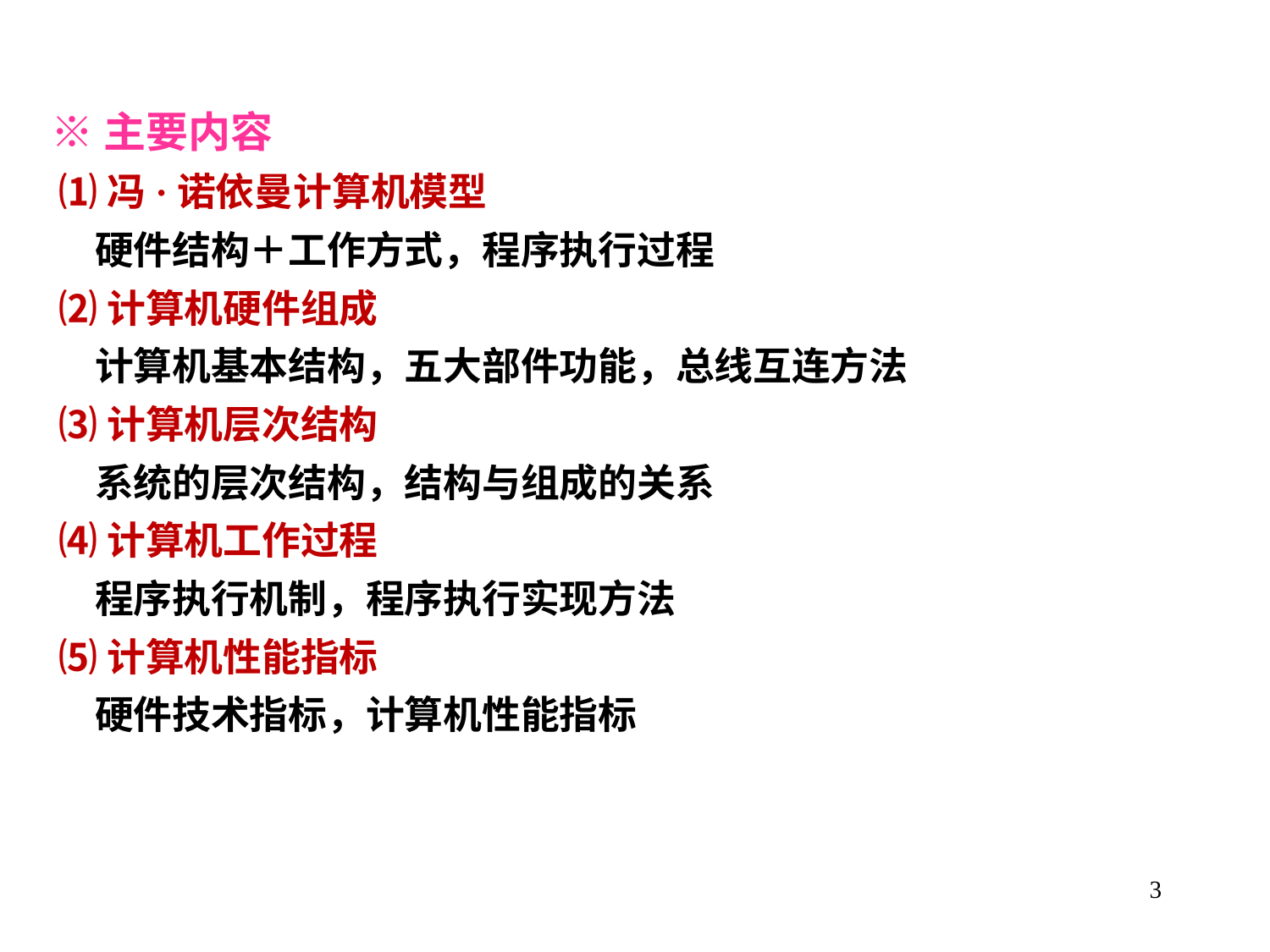

※主要内容
   ⑴冯·诺依曼计算机模型
      硬件结构＋工作方式，程序执行过程
   ⑵计算机硬件组成
      计算机基本结构，五大部件功能，总线互连方法
   ⑶计算机层次结构
      系统的层次结构，结构与组成的关系
   ⑷计算机工作过程
      程序执行机制，程序执行实现方法
   ⑸计算机性能指标
      硬件技术指标，计算机性能指标
3